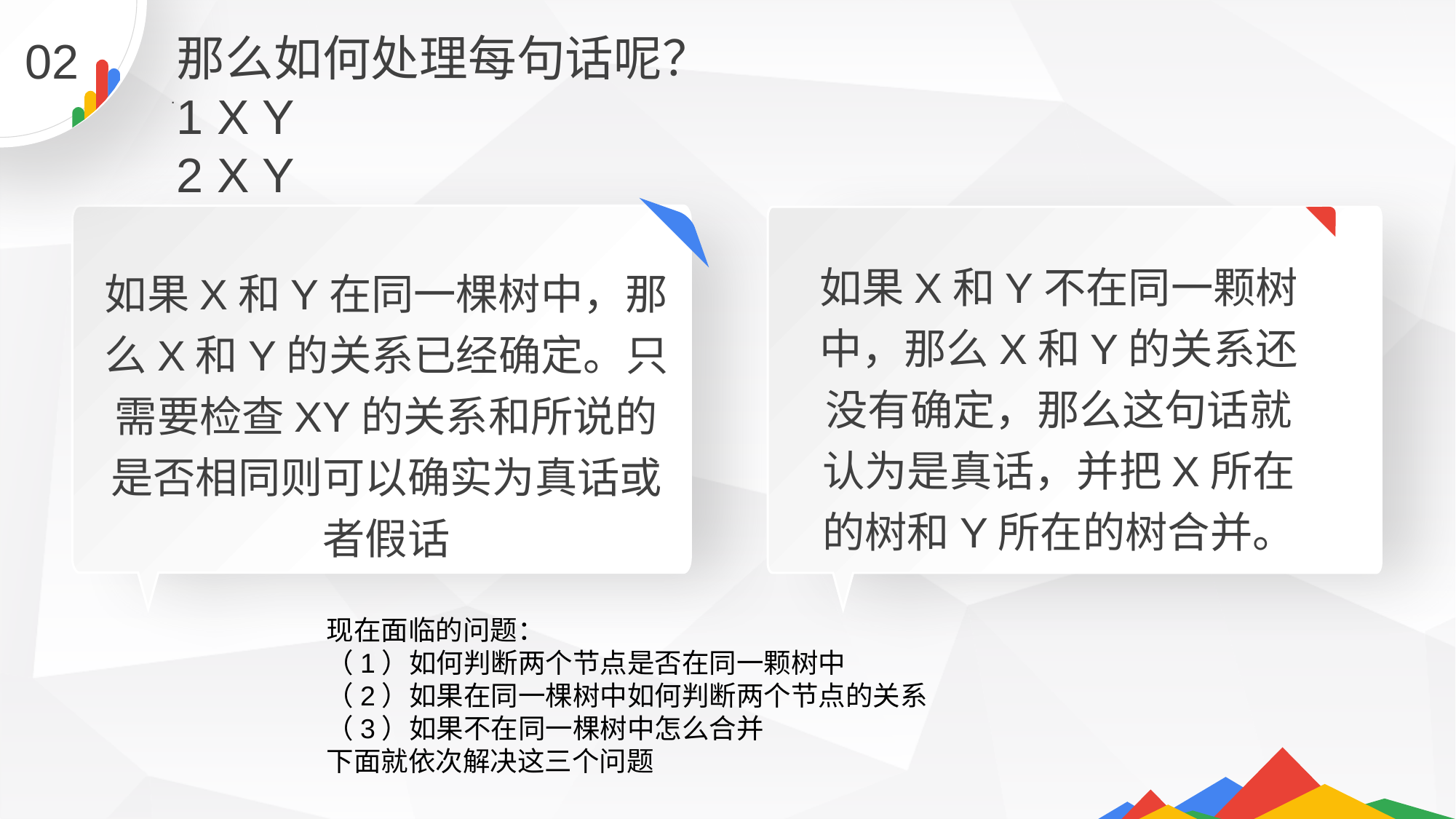

那么如何处理每句话呢？
1 X Y
2 X Y
02
.

如果X和Y不在同一颗树中，那么X和Y的关系还没有确定，那么这句话就认为是真话，并把X所在的树和Y所在的树合并。
如果X和Y在同一棵树中，那么X和Y的关系已经确定。只需要检查XY的关系和所说的是否相同则可以确实为真话或者假话
现在面临的问题：
（1）如何判断两个节点是否在同一颗树中
（2）如果在同一棵树中如何判断两个节点的关系
（3）如果不在同一棵树中怎么合并
下面就依次解决这三个问题